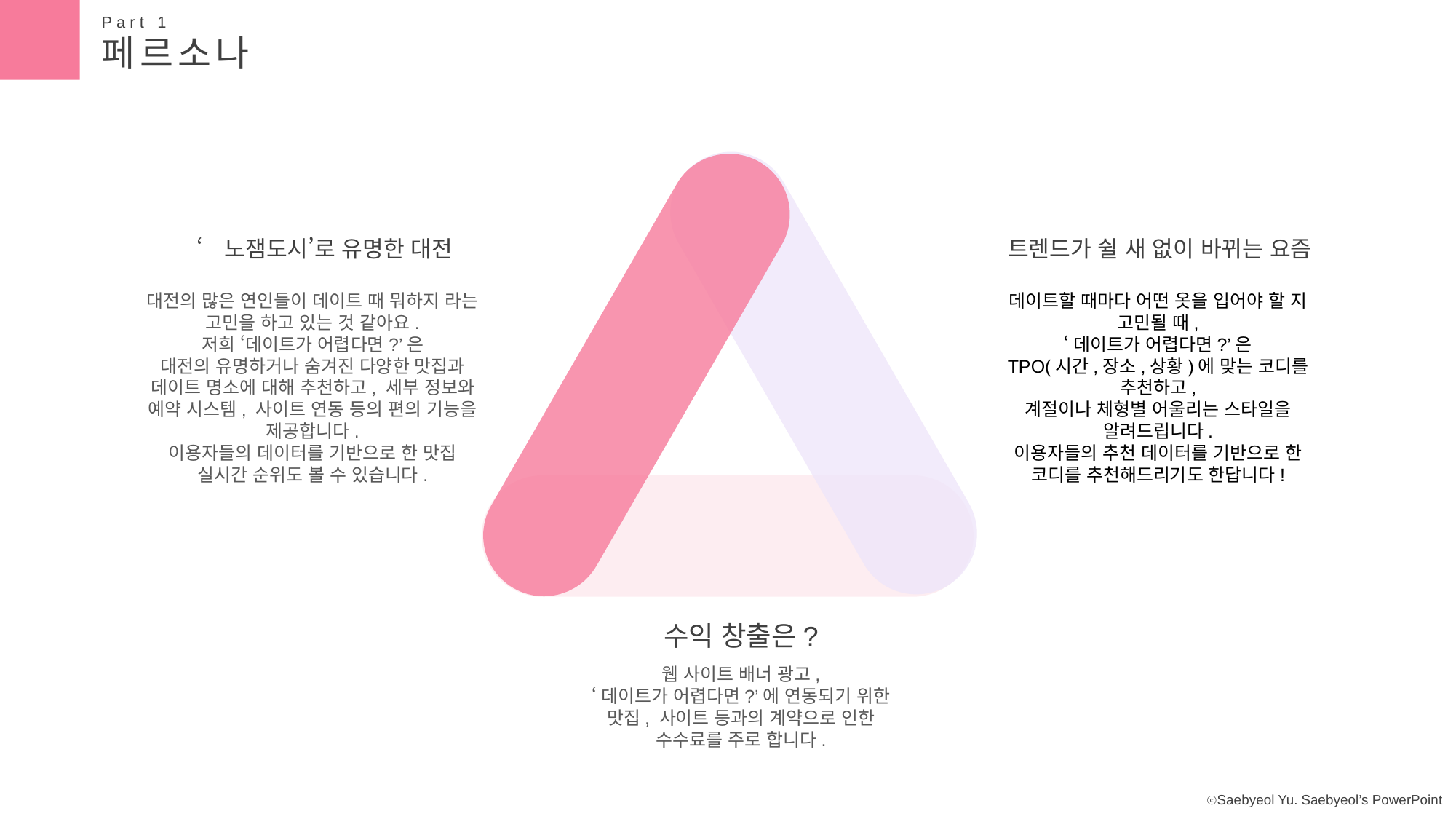

Part 1
페르소나
‘노잼도시’로 유명한 대전
대전의 많은 연인들이 데이트 때 뭐하지 라는 고민을 하고 있는 것 같아요.
저희 ‘데이트가 어렵다면?’은
대전의 유명하거나 숨겨진 다양한 맛집과 데이트 명소에 대해 추천하고, 세부 정보와 예약 시스템, 사이트 연동 등의 편의 기능을 제공합니다.
이용자들의 데이터를 기반으로 한 맛집 실시간 순위도 볼 수 있습니다.
트렌드가 쉴 새 없이 바뀌는 요즘
데이트할 때마다 어떤 옷을 입어야 할 지 고민될 때,
‘데이트가 어렵다면?’은
TPO(시간,장소,상황)에 맞는 코디를 추천하고,
계절이나 체형별 어울리는 스타일을 알려드립니다.
이용자들의 추천 데이터를 기반으로 한 코디를 추천해드리기도 한답니다!

수익 창출은?
웹 사이트 배너 광고,
‘데이트가 어렵다면?’에 연동되기 위한 맛집, 사이트 등과의 계약으로 인한 수수료를 주로 합니다.